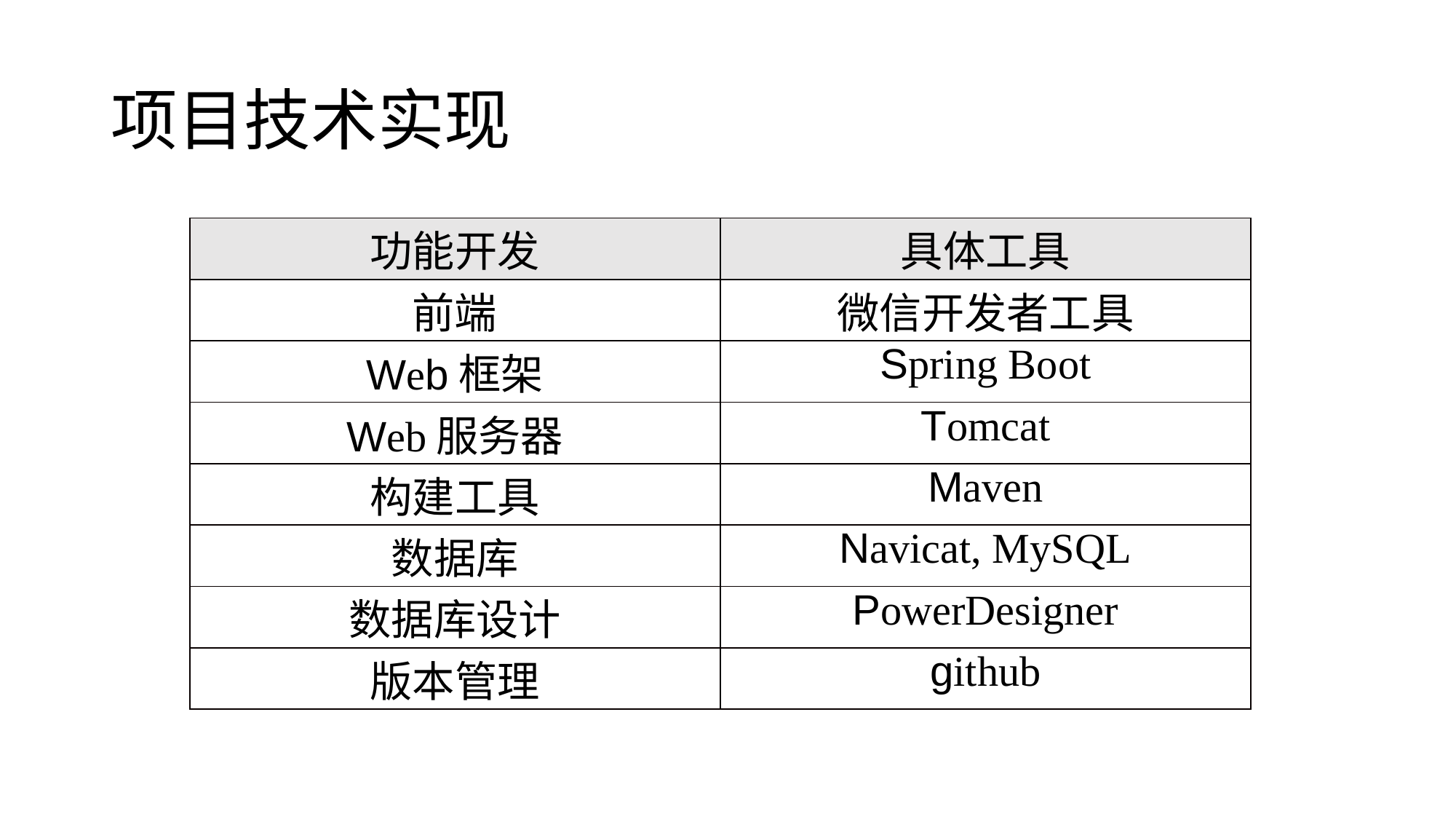

# 项目技术实现

| 功能开发 | 具体工具 |
| --- | --- |
| 前端 | 微信开发者工具 |
| Web框架 | Spring Boot |
| Web服务器 | Tomcat |
| 构建工具 | Maven |
| 数据库 | Navicat, MySQL |
| 数据库设计 | PowerDesigner |
| 版本管理 | github |